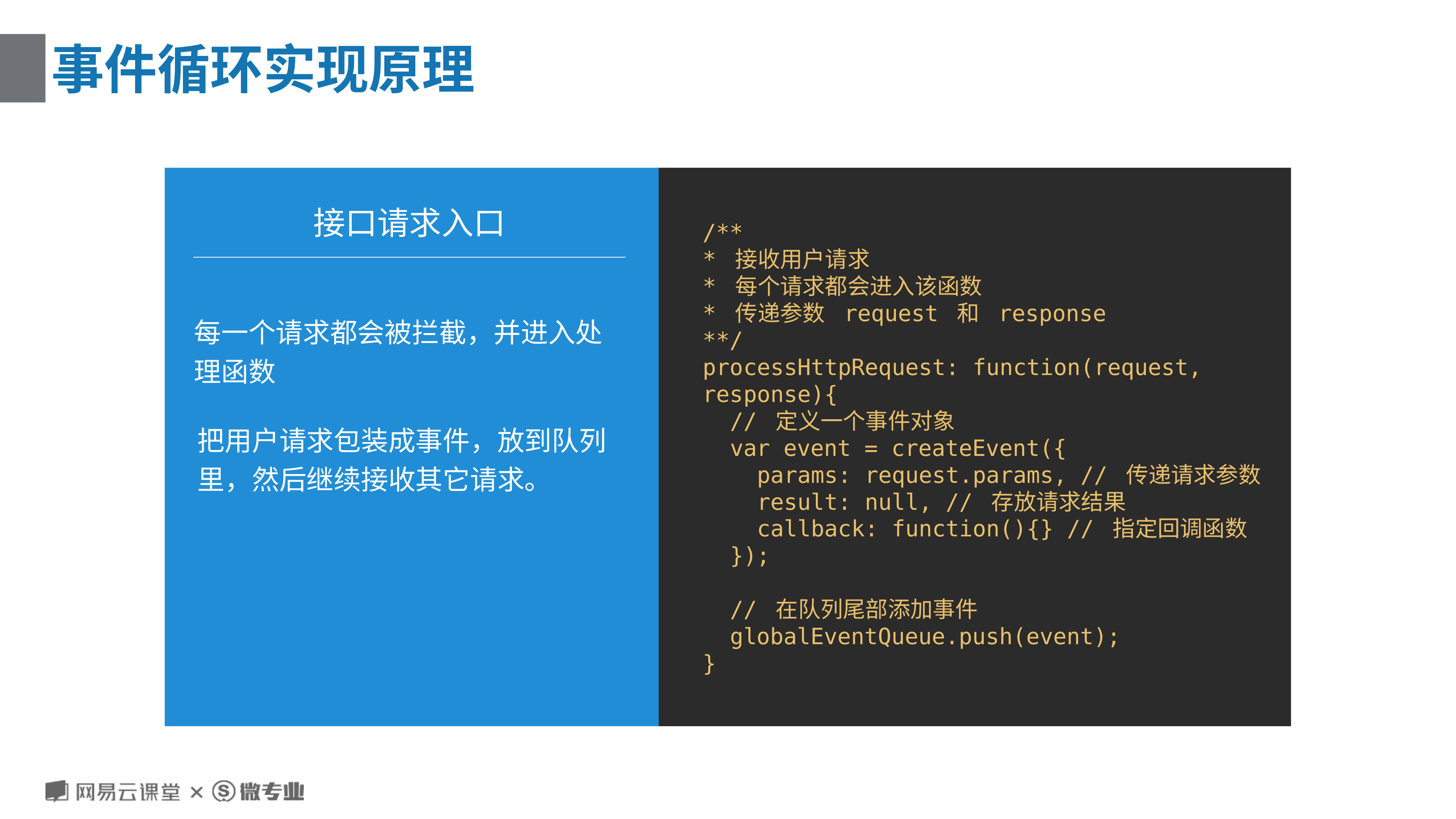

# 事件循环实现原理

/**
* 接收用户请求
* 每个请求都会进入该函数
* 传递参数 request 和 response
**/
processHttpRequest: function(request, response){
  // 定义一个事件对象
  var event = createEvent({
    params: request.params, // 传递请求参数
    result: null, // 存放请求结果
    callback: function(){} // 指定回调函数
  });

  // 在队列尾部添加事件
  globalEventQueue.push(event);
}
接口请求入口

每一个请求都会被拦截，并进入处理函数
把用户请求包装成事件，放到队列里，然后继续接收其它请求。